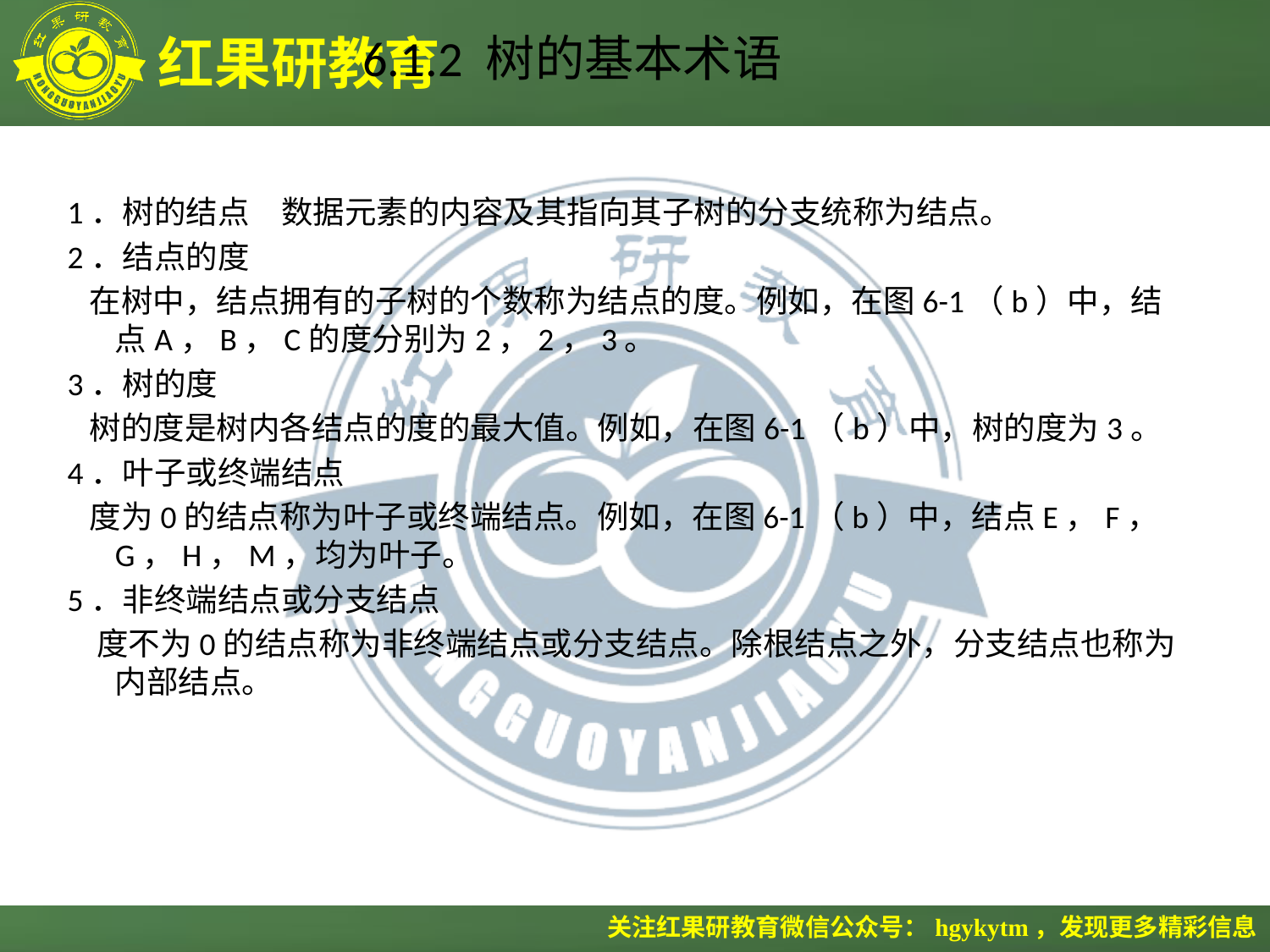

# 6.1.2 树的基本术语
1．树的结点　数据元素的内容及其指向其子树的分支统称为结点。
2．结点的度
  在树中，结点拥有的子树的个数称为结点的度。例如，在图6-1（b）中，结点A，B，C的度分别为2，2，3。
3．树的度
  树的度是树内各结点的度的最大值。例如，在图6-1（b）中，树的度为3。
4．叶子或终端结点
  度为0的结点称为叶子或终端结点。例如，在图6-1（b）中，结点E，F，G，H，M，均为叶子。
5．非终端结点或分支结点
   度不为0的结点称为非终端结点或分支结点。除根结点之外，分支结点也称为内部结点。